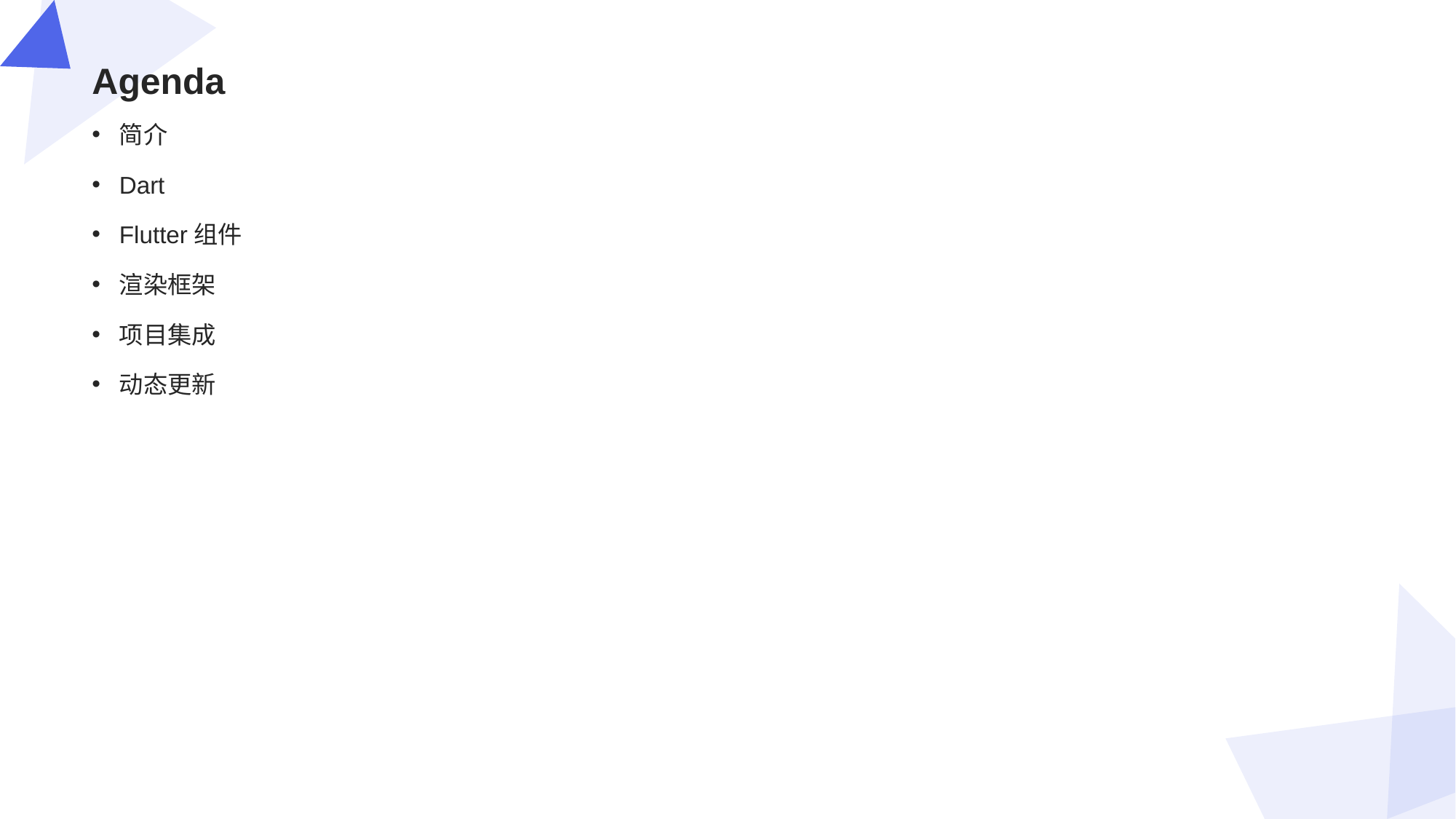

# Agenda
简介
Dart
Flutter组件
渲染框架
项目集成
动态更新